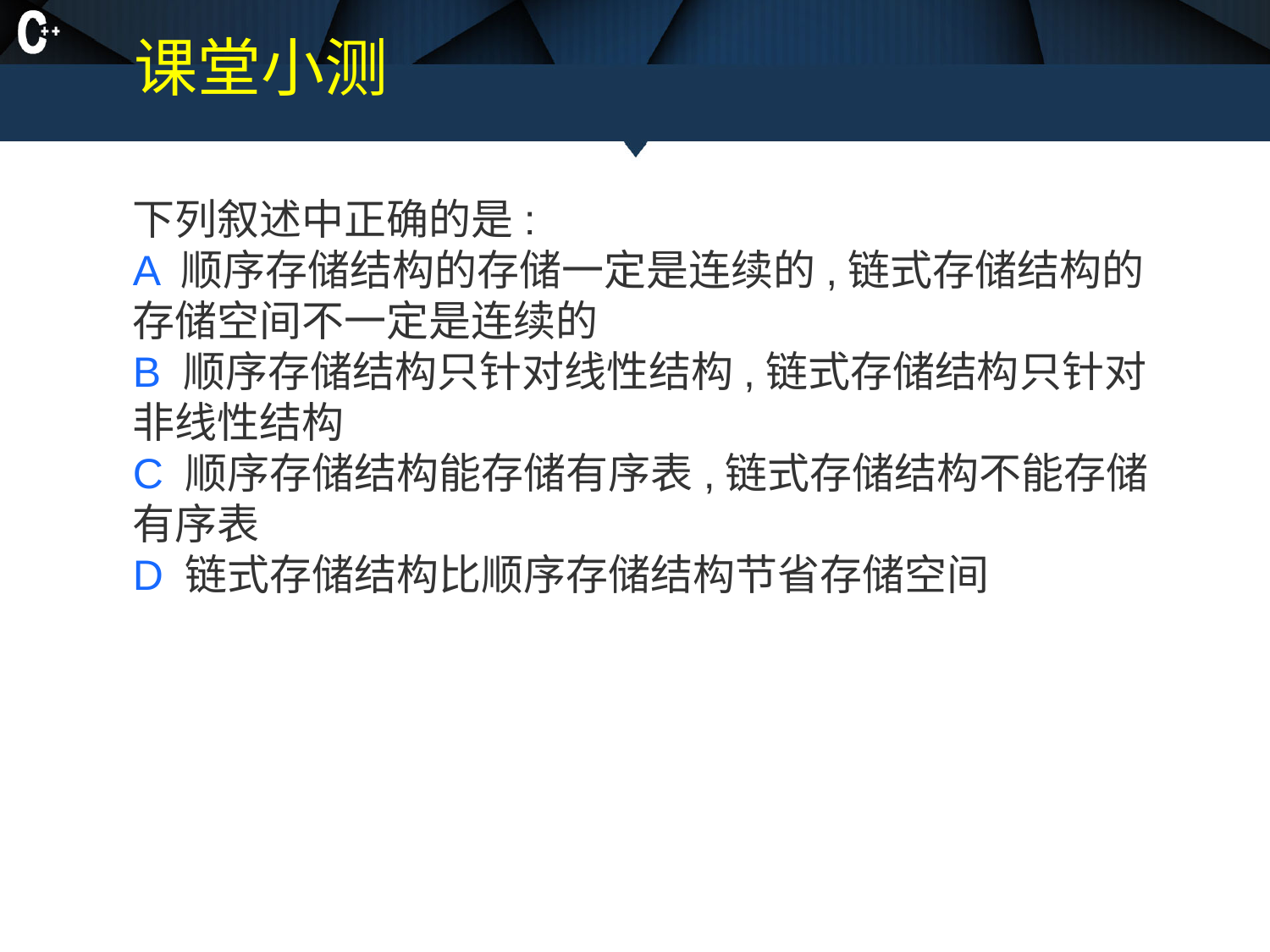

# 课堂小测
下列叙述中正确的是:
A 顺序存储结构的存储一定是连续的,链式存储结构的存储空间不一定是连续的
B 顺序存储结构只针对线性结构,链式存储结构只针对非线性结构
C 顺序存储结构能存储有序表,链式存储结构不能存储有序表
D 链式存储结构比顺序存储结构节省存储空间